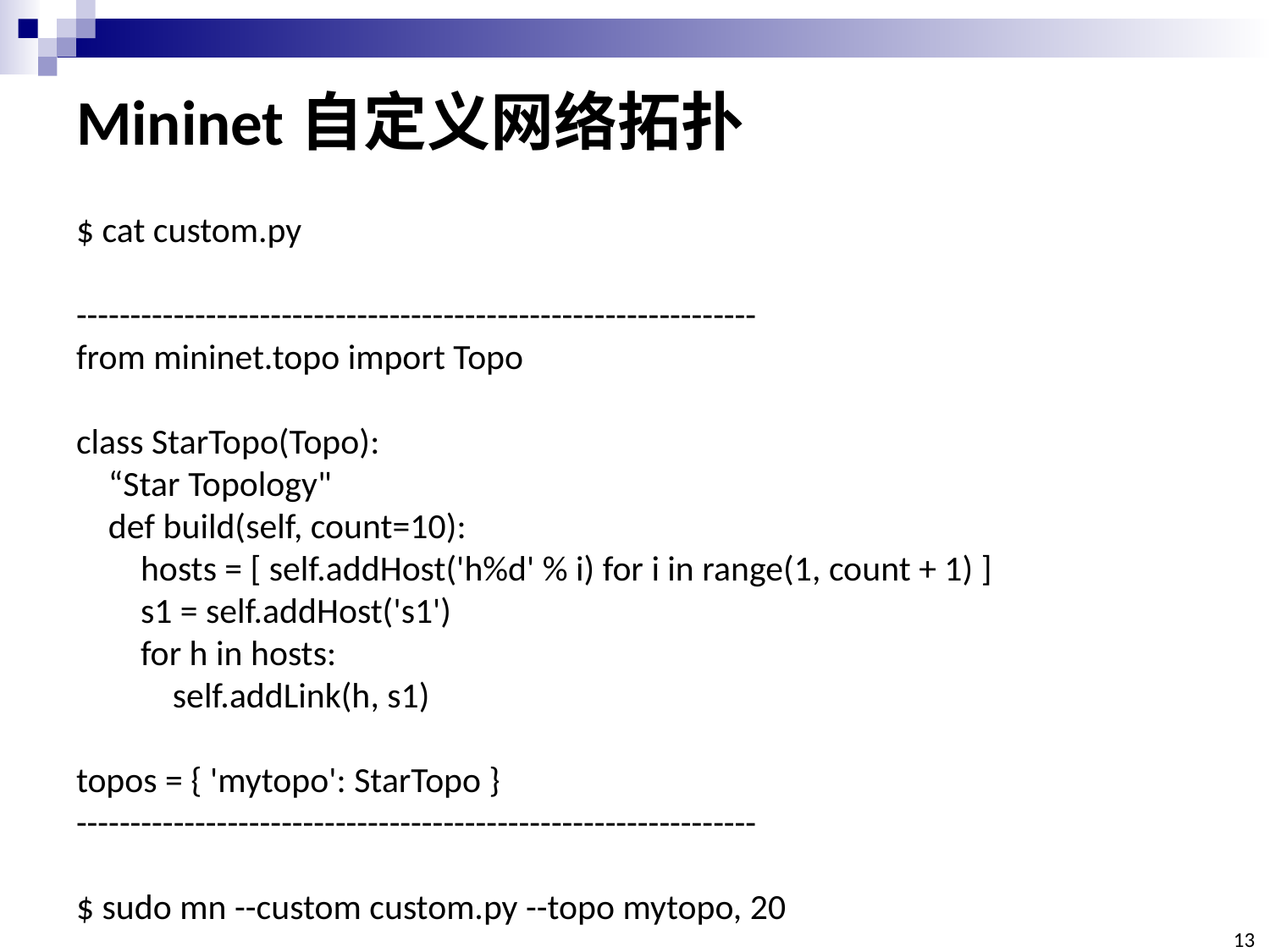

# Mininet自定义网络拓扑
$ cat custom.py

---------------------------------------------------------------
from mininet.topo import Topo

class StarTopo(Topo):
    “Star Topology"
    def build(self, count=10):
        hosts = [ self.addHost('h%d' % i) for i in range(1, count + 1) ]
        s1 = self.addHost('s1')
        for h in hosts:
            self.addLink(h, s1)

topos = { 'mytopo': StarTopo }
---------------------------------------------------------------

$ sudo mn --custom custom.py --topo mytopo, 20

13